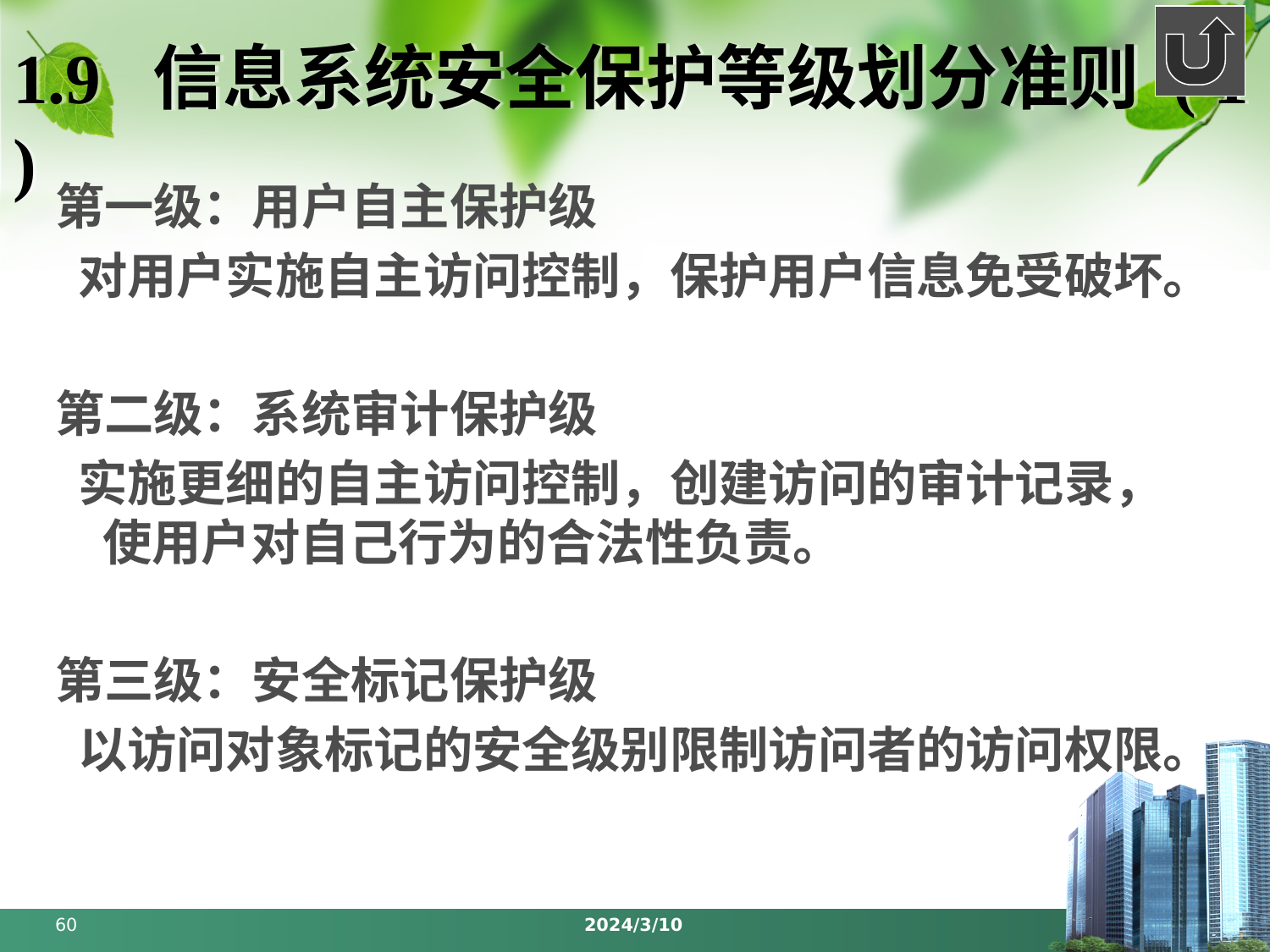

# 1.9  信息系统安全保护等级划分准则 ( 1 )
第一级：用户自主保护级
 对用户实施自主访问控制，保护用户信息免受破坏。

第二级：系统审计保护级
 实施更细的自主访问控制，创建访问的审计记录，使用户对自己行为的合法性负责。

第三级：安全标记保护级
 以访问对象标记的安全级别限制访问者的访问权限。
60
2024/3/10